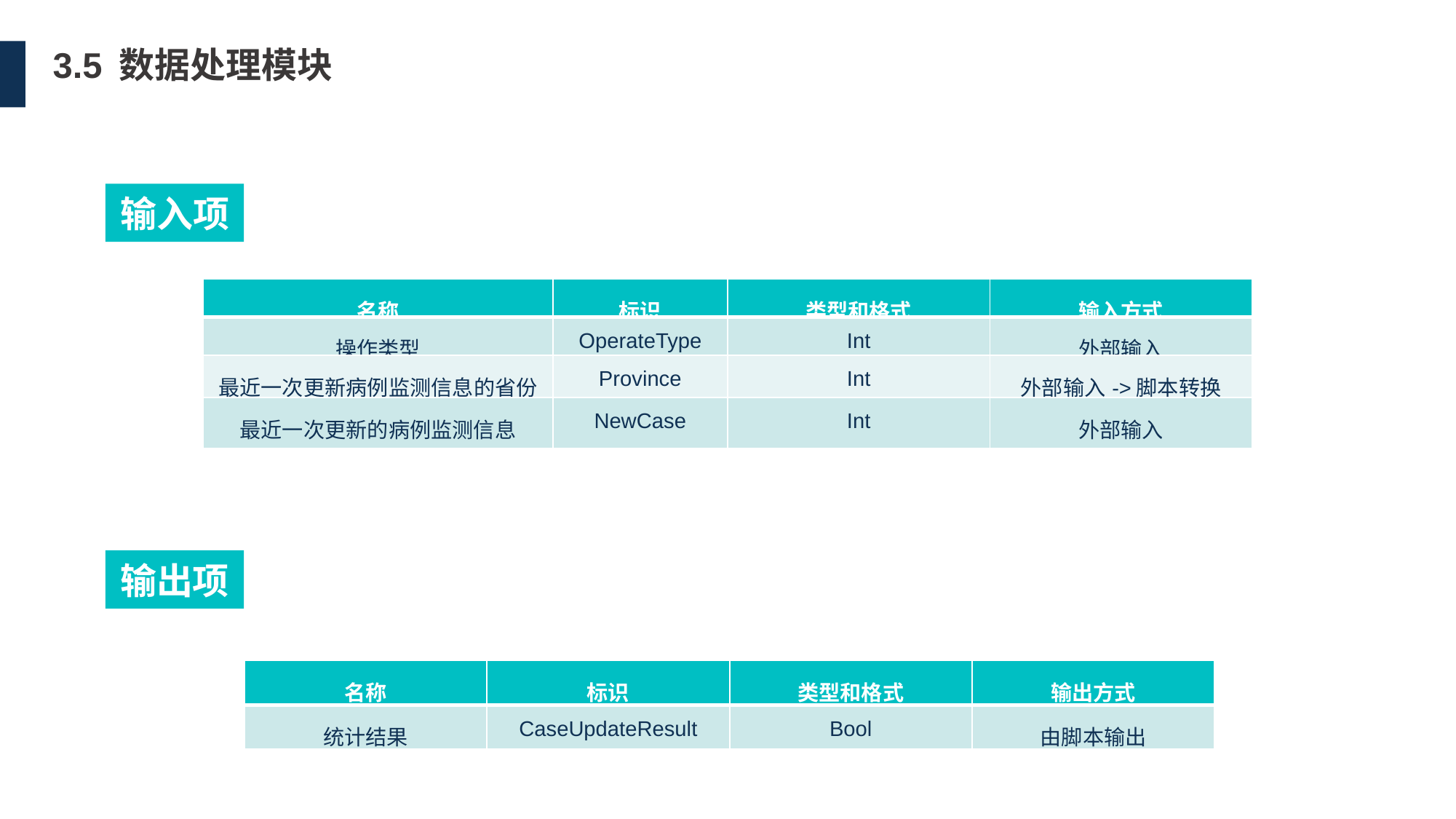

3.5 数据处理模块
管理员数据发布/删除
输入项
数据处理模块
| 名称 | 标识 | 类型和格式 | 输入方式 |
| --- | --- | --- | --- |
| 操作类型 | OperateType | Int | 外部输入 |
| 最近一次更新病例监测信息的省份 | Province | Int | 外部输入->脚本转换 |
| 最近一次更新的病例监测信息 | NewCase | Int | 外部输入 |
输出项
| 名称 | 标识 | 类型和格式 | 输出方式 |
| --- | --- | --- | --- |
| 统计结果 | CaseUpdateResult | Bool | 由脚本输出 |